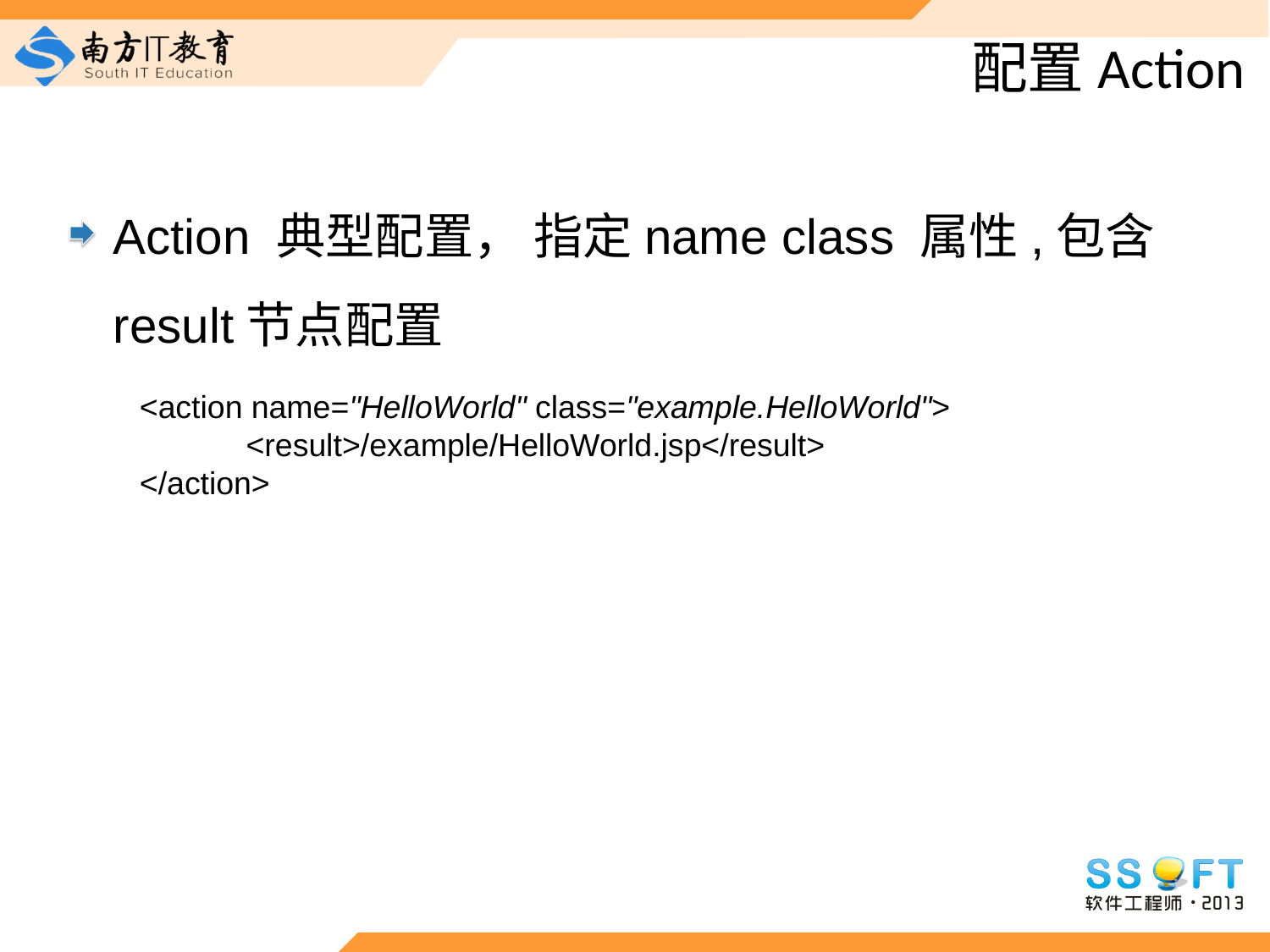

# 配置Action
Action 典型配置， 指定name class 属性,包含result节点配置

<action name="HelloWorld" class="example.HelloWorld">
            <result>/example/HelloWorld.jsp</result>
</action>